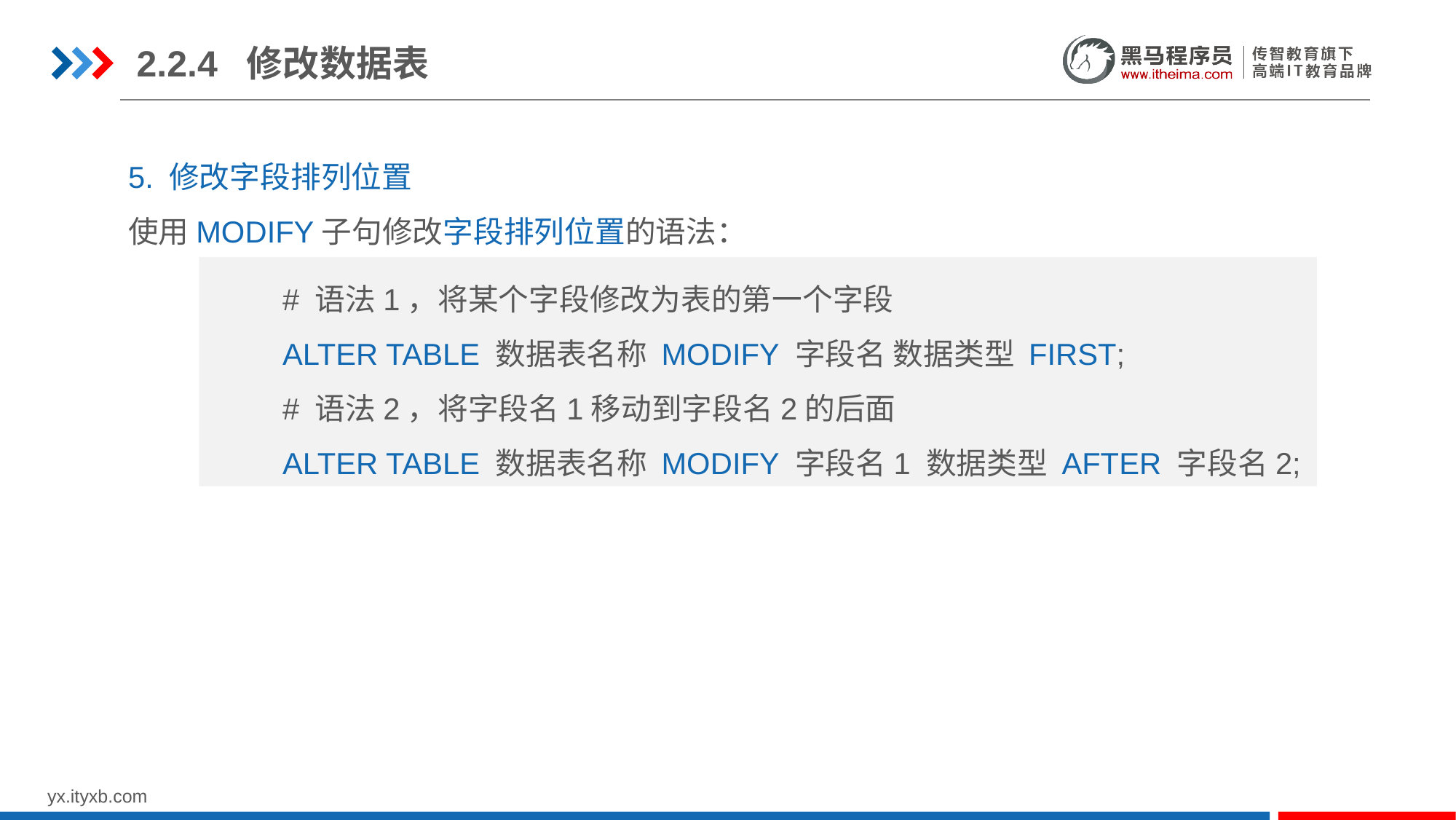

2.2.4  修改数据表
5. 修改字段排列位置
使用MODIFY子句修改字段排列位置的语法：
# 语法1，将某个字段修改为表的第一个字段
ALTER TABLE 数据表名称 MODIFY 字段名 数据类型 FIRST;
# 语法2，将字段名1移动到字段名2的后面
ALTER TABLE 数据表名称 MODIFY 字段名1 数据类型 AFTER 字段名2;